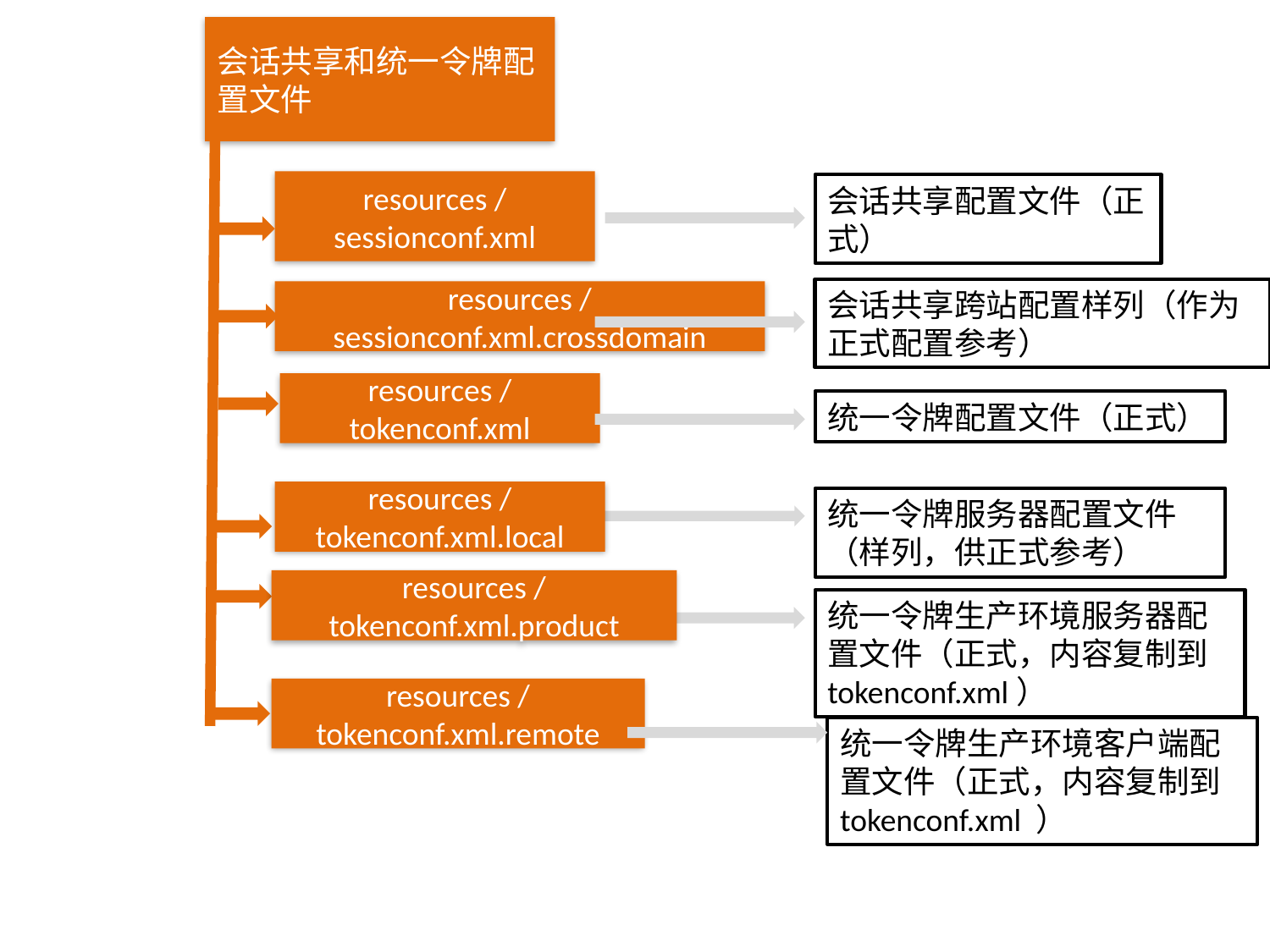

会话共享和统一令牌配置文件
resources / sessionconf.xml
会话共享配置文件（正式）

会话共享跨站配置样列（作为正式配置参考）
resources / sessionconf.xml.crossdomain

resources / tokenconf.xml

统一令牌配置文件（正式）

resources / tokenconf.xml.local
统一令牌服务器配置文件（样列，供正式参考）

resources / tokenconf.xml.product

统一令牌生产环境服务器配置文件（正式，内容复制到tokenconf.xml）

resources / tokenconf.xml.remote

统一令牌生产环境客户端配置文件（正式，内容复制到tokenconf.xml ）